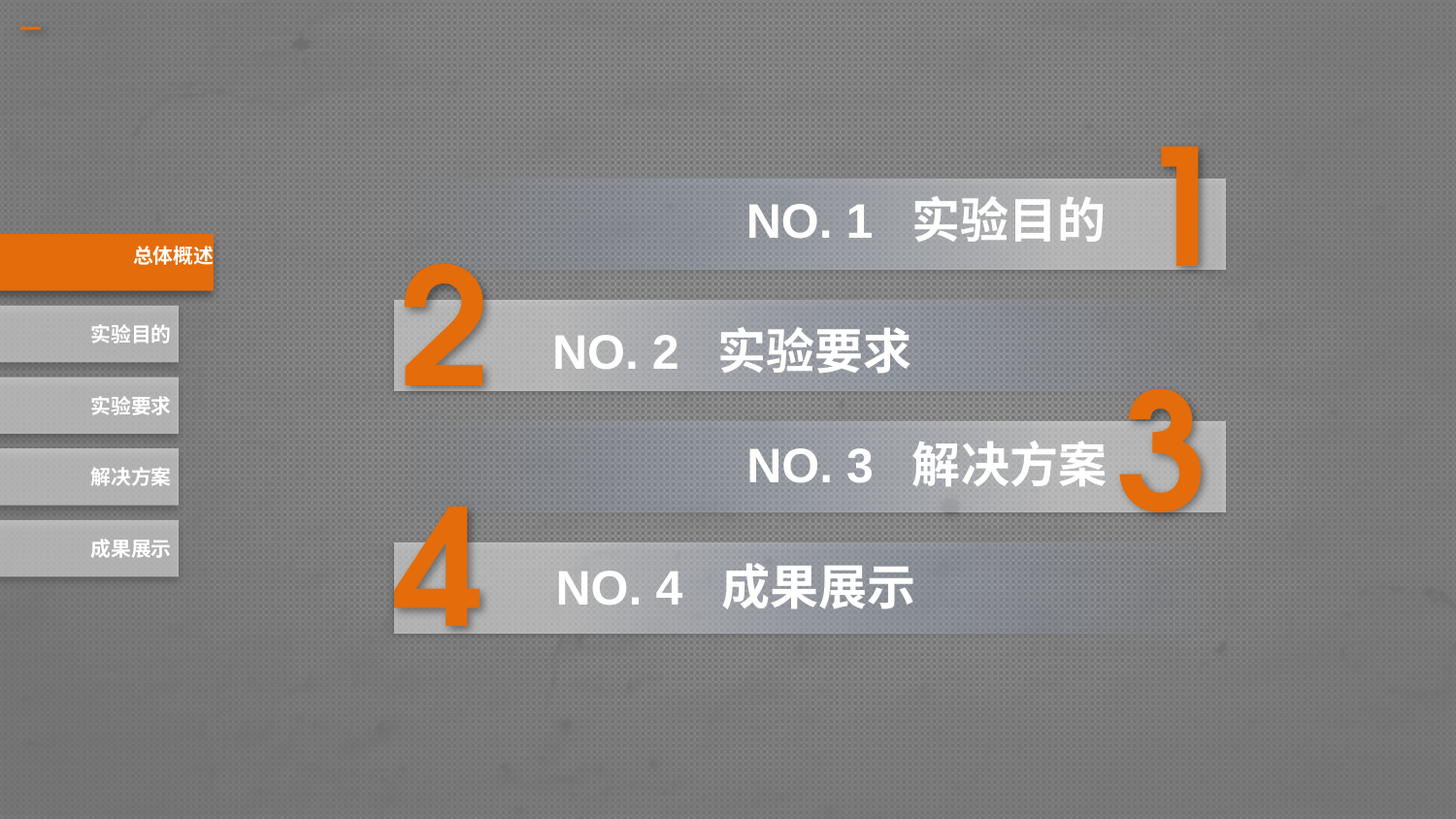

一
1

NO. 1  实验目的
2

总体概述

实验目的
 NO. 2  实验要求
3

实验要求

NO. 3  解决方案

解决方案
4

成果展示

NO. 4  成果展示